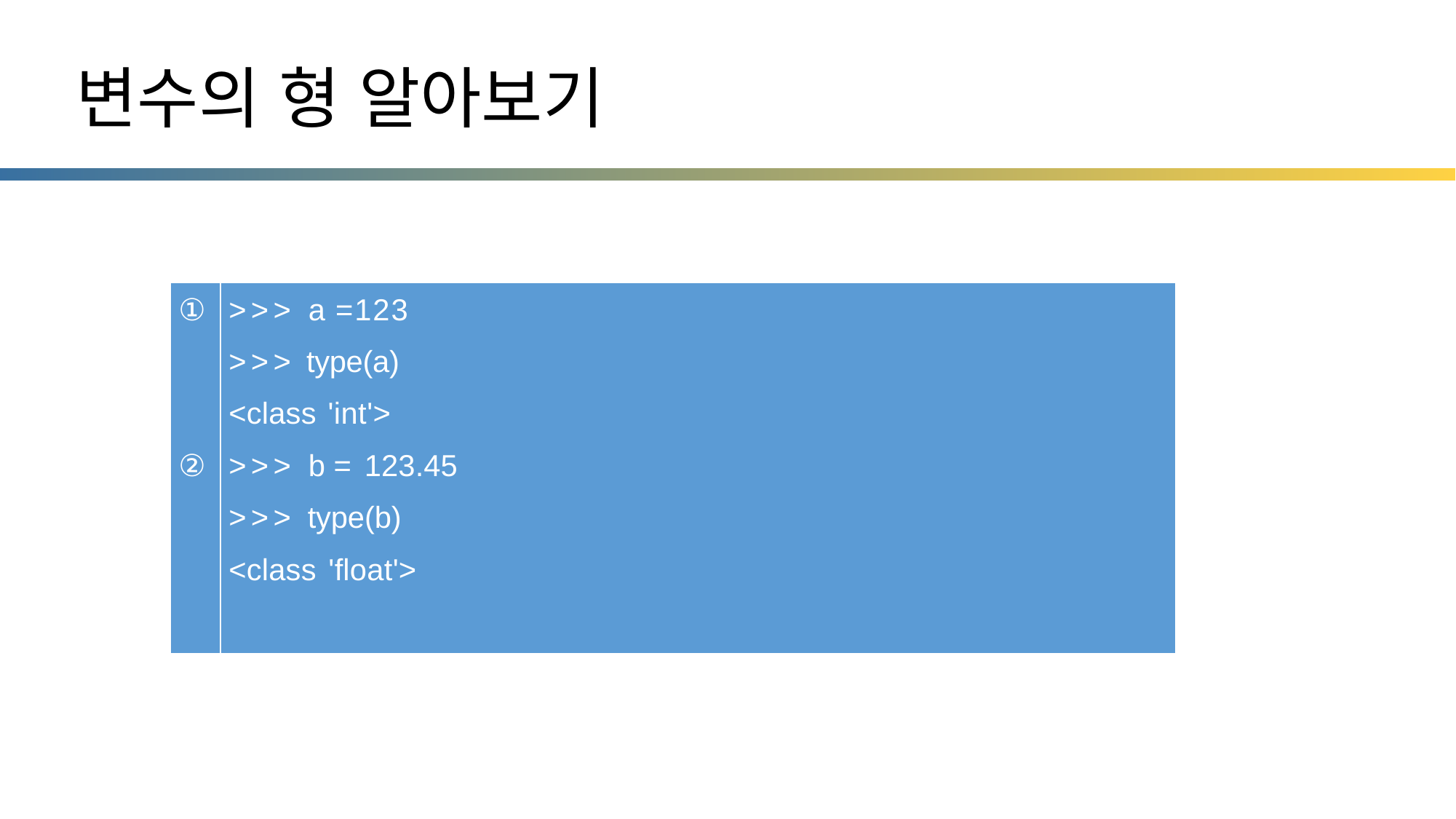

# 변수의 형 알아보기
| ① ② | >>> a =123 >>> type(a) <class 'int'> >>> b = 123.45 >>> type(b) <class 'float'> |
| --- | --- |